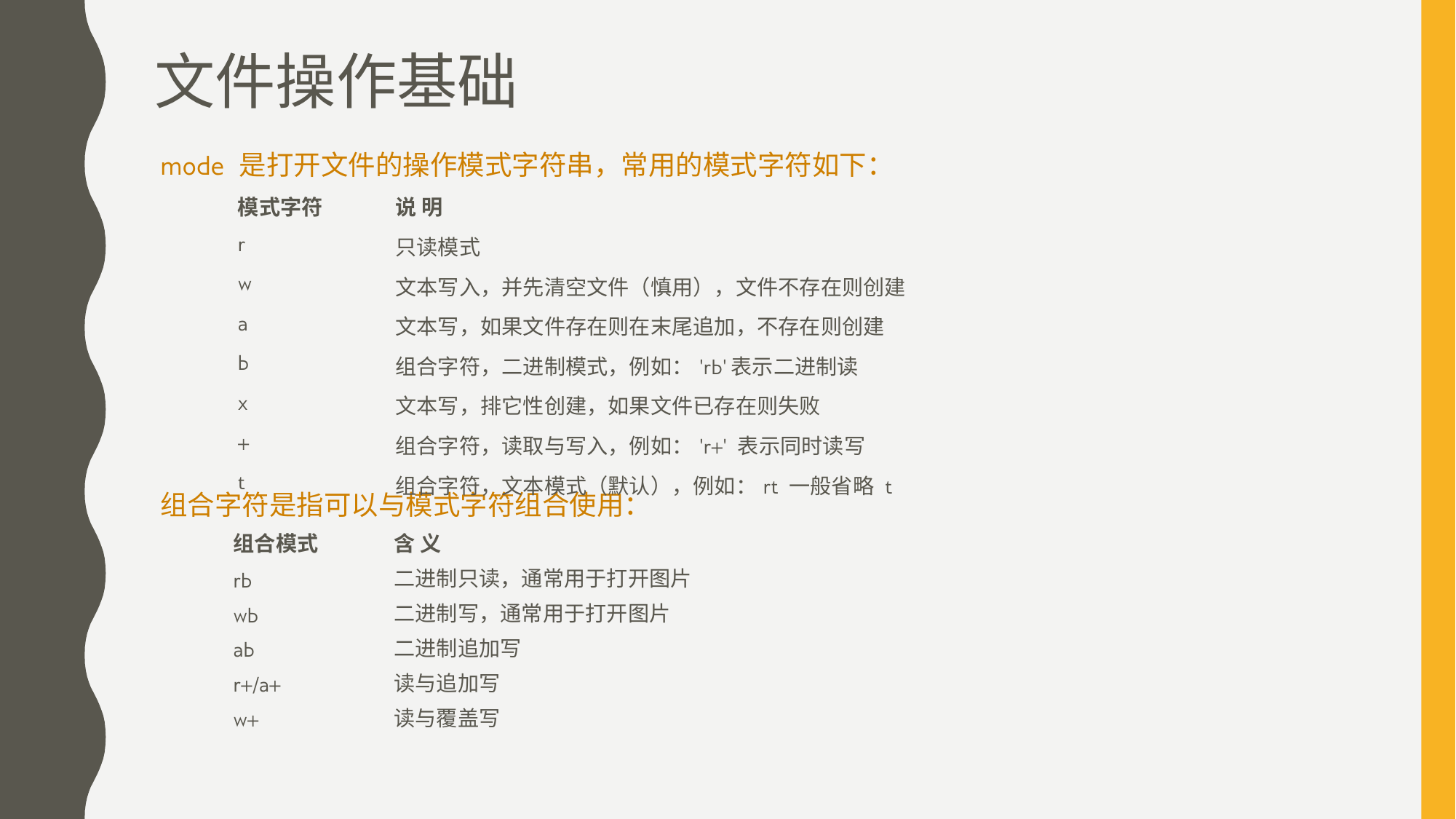

# 文件操作基础
mode 是打开文件的操作模式字符串，常用的模式字符如下：

组合字符是指可以与模式字符组合使用：
| 模式字符 | 说 明 |
| --- | --- |
| r | 只读模式 |
| w | 文本写入，并先清空文件（慎用），文件不存在则创建 |
| a | 文本写，如果文件存在则在末尾追加，不存在则创建 |
| b | 组合字符，二进制模式，例如：'rb'表示二进制读 |
| x | 文本写，排它性创建，如果文件已存在则失败 |
| + | 组合字符，读取与写入，例如：'r+' 表示同时读写 |
| t | 组合字符，文本模式（默认），例如：rt 一般省略 t |
| 组合模式 | 含 义 |
| --- | --- |
| rb | 二进制只读，通常用于打开图片 |
| wb | 二进制写，通常用于打开图片 |
| ab | 二进制追加写 |
| r+/a+ | 读与追加写 |
| w+ | 读与覆盖写 |